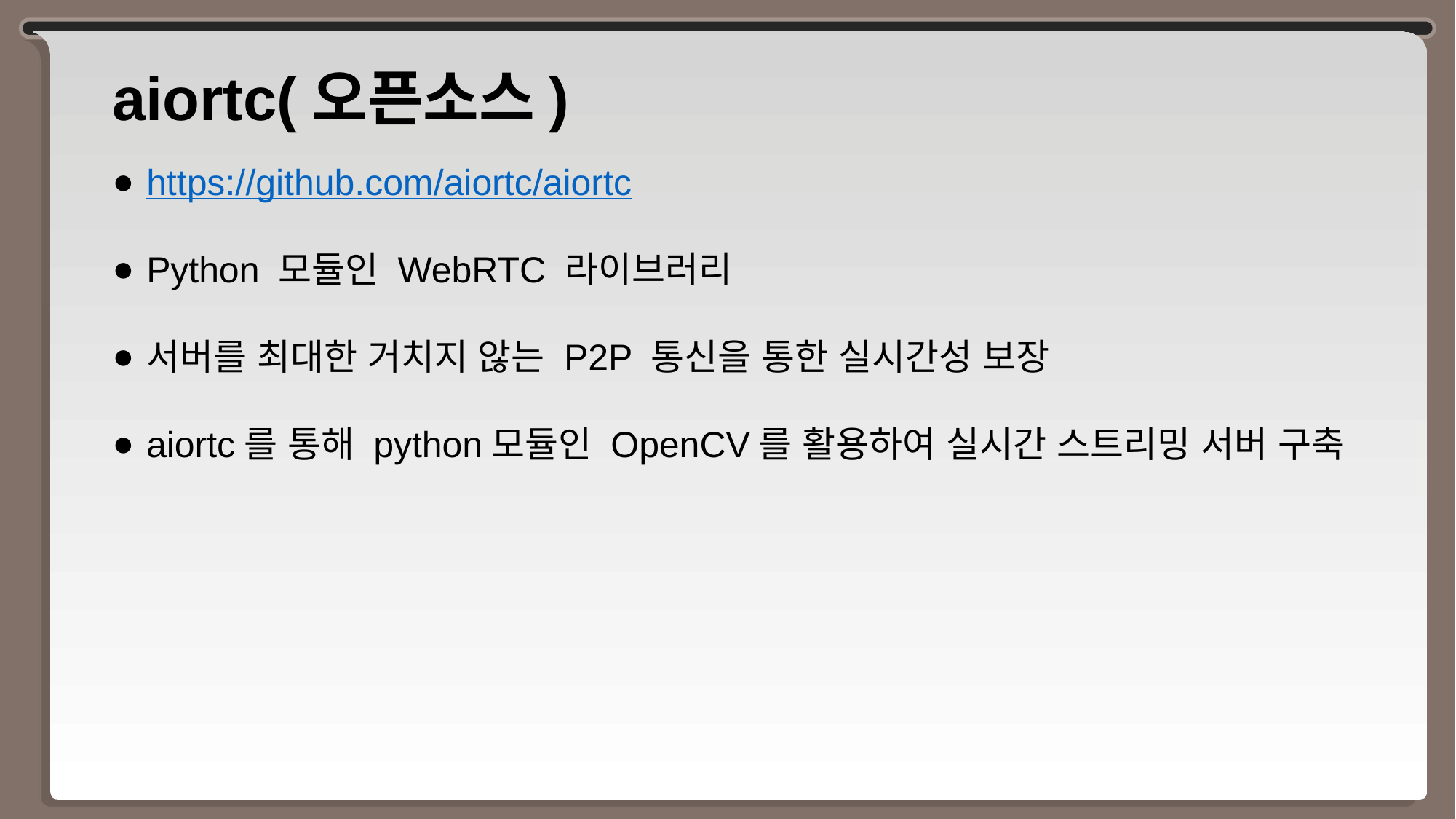

aiortc(오픈소스)
https://github.com/aiortc/aiortc

Python 모듈인 WebRTC 라이브러리

서버를 최대한 거치지 않는 P2P 통신을 통한 실시간성 보장

aiortc를 통해 python모듈인 OpenCV를 활용하여 실시간 스트리밍 서버 구축